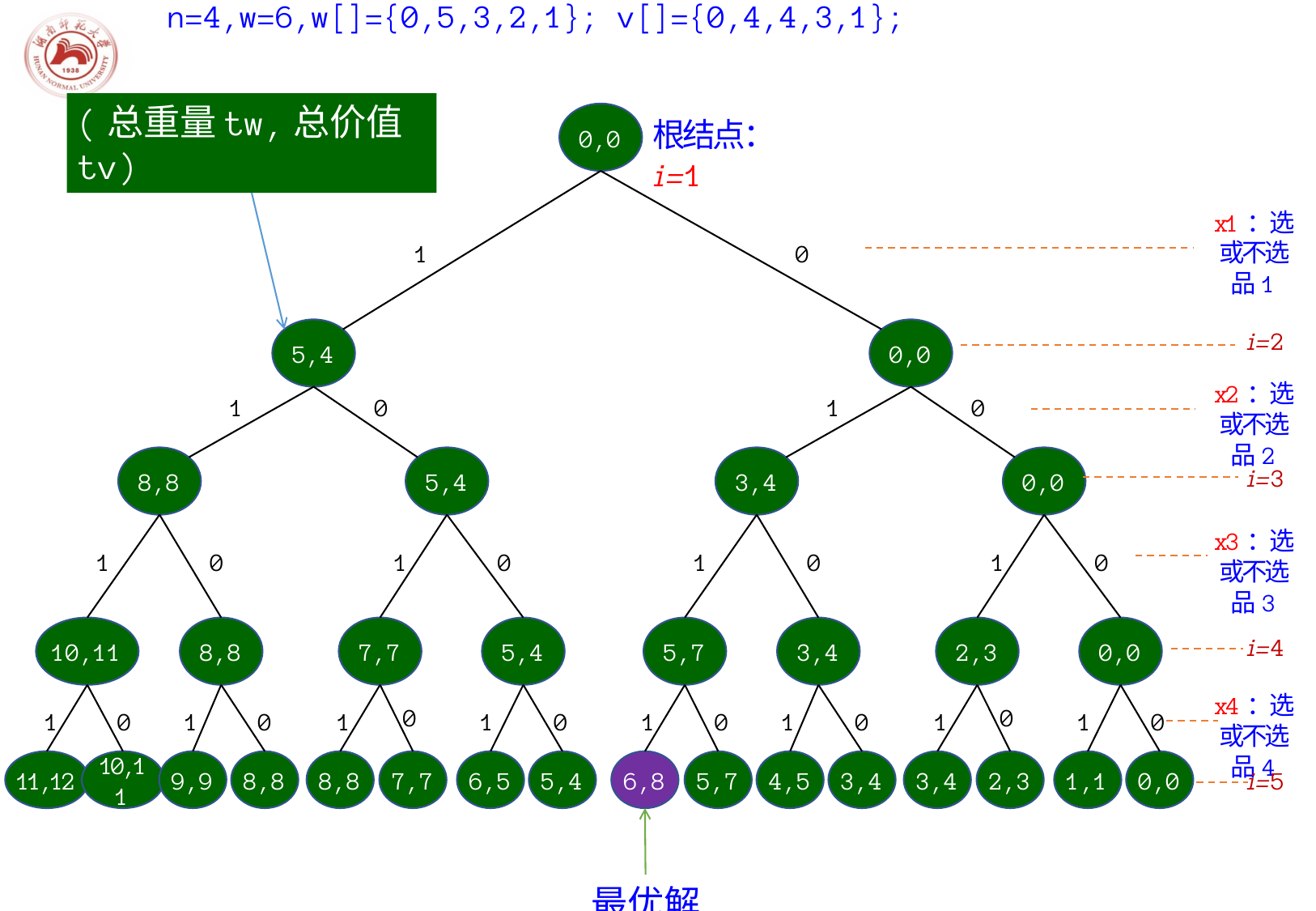

n=4,w=6,w[]={0,5,3,2,1}; v[]={0,4,4,3,1};
(总重量tw,总价值tv)
0,0
根结点：i=1
i=2
i=3
i=4
i=5
x1：选或不选品1
x2：选或不选品2
x3：选或不选品3
x4：选或不选品4
1
0
5,4
0,0
1
0
1
0
8,8
5,4
3,4
0,0
1
0
1
0
1
0
1
0
10,11
8,8
7,7
5,4
5,7
3,4
2,3
0,0
0
0
1
0
1
0
1
1
0
1
0
1
0
1
1
0
11,12
10,11
9,9
8,8
8,8
7,7
6,5
5,4
6,8
5,7
4,5
3,4
3,4
2,3
1,1
0,0
最优解